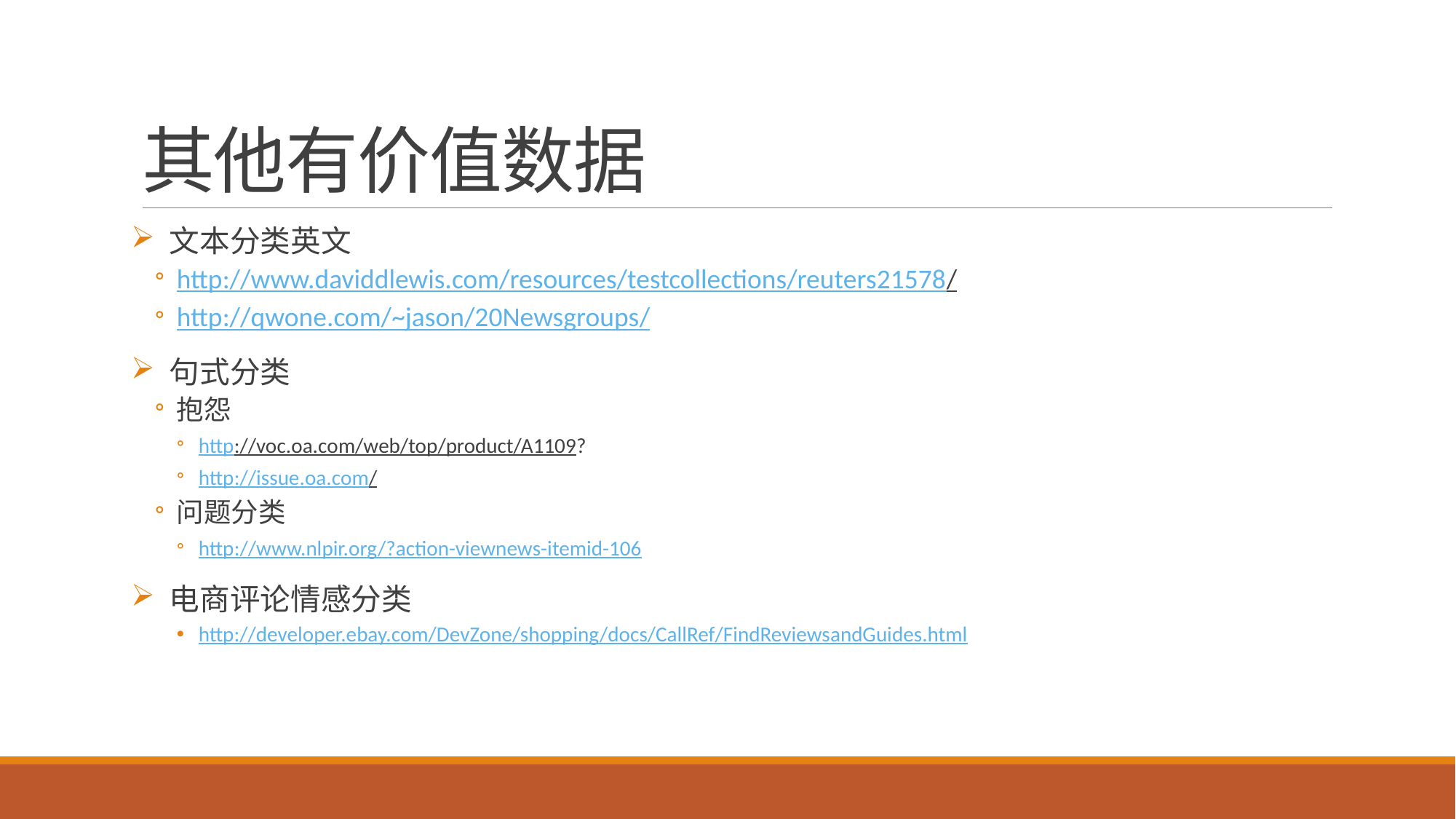

# 其他有价值数据
 文本分类英文
http://www.daviddlewis.com/resources/testcollections/reuters21578/
http://qwone.com/~jason/20Newsgroups/
 句式分类
抱怨
http://voc.oa.com/web/top/product/A1109?
http://issue.oa.com/
问题分类
http://www.nlpir.org/?action-viewnews-itemid-106
 电商评论情感分类
http://developer.ebay.com/DevZone/shopping/docs/CallRef/FindReviewsandGuides.html